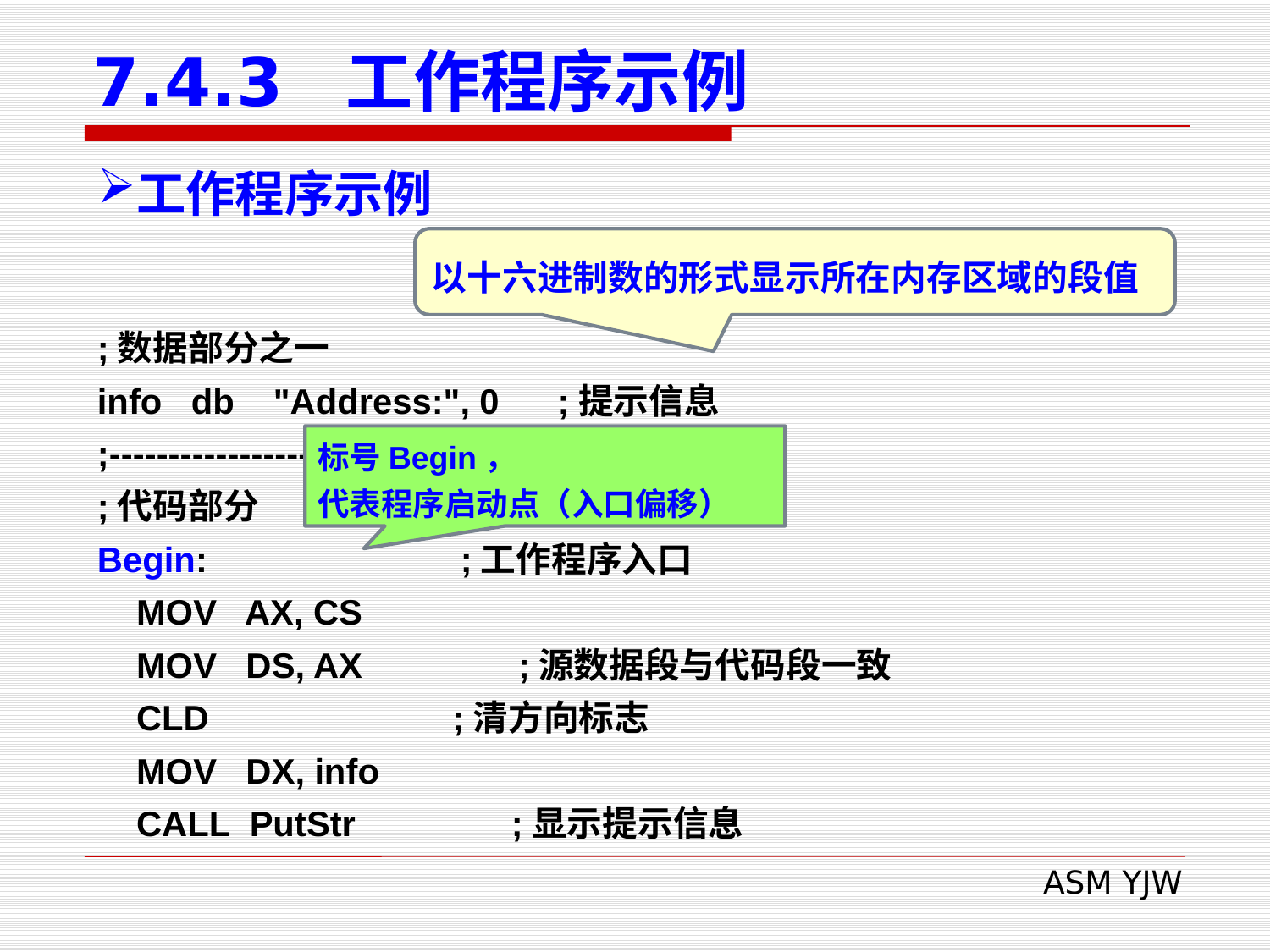

# 7.4.3  工作程序示例
工作程序示例
以十六进制数的形式显示所在内存区域的段值
;数据部分之一
info   db    "Address:", 0      ;提示信息
;-------------------------------
;代码部分
Begin:                          ;工作程序入口
    MOV   AX, CS
    MOV   DS, AX                ;源数据段与代码段一致
    CLD                         ;清方向标志
    MOV   DX, info
    CALL  PutStr                ;显示提示信息
标号Begin，
代表程序启动点（入口偏移）